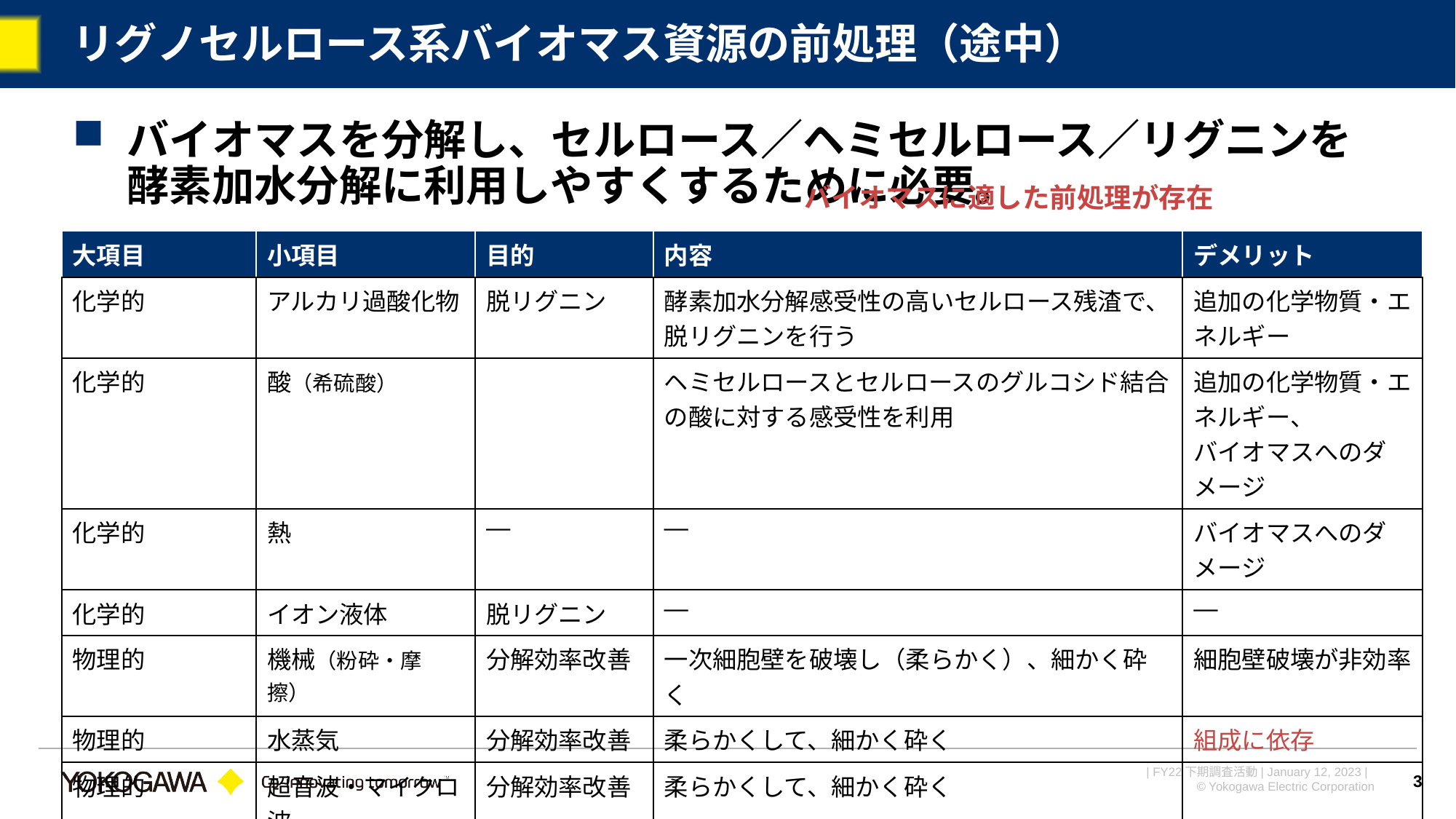

# リグノセルロース系バイオマス資源の前処理（途中）
バイオマスを分解し、セルロース／ヘミセルロース／リグニンを酵素加水分解に利用しやすくするために必要。
バイオマスに適した前処理が存在
| 大項目 | 小項目 | 目的 | 内容 | デメリット |
| --- | --- | --- | --- | --- |
| 化学的 | アルカリ過酸化物 | 脱リグニン | 酵素加水分解感受性の高いセルロース残渣で、脱リグニンを行う | 追加の化学物質・エネルギー |
| 化学的 | 酸（希硫酸） |  | ヘミセルロースとセルロースのグルコシド結合の酸に対する感受性を利用 | 追加の化学物質・エネルギー、 バイオマスへのダメージ |
| 化学的 | 熱 | ― | ― | バイオマスへのダメージ |
| 化学的 | イオン液体 | 脱リグニン | ― | ― |
| 物理的 | 機械（粉砕・摩擦） | 分解効率改善 | 一次細胞壁を破壊し（柔らかく）、細かく砕く | 細胞壁破壊が非効率 |
| 物理的 | 水蒸気 | 分解効率改善 | 柔らかくして、細かく砕く | 組成に依存 |
| 物理的 | 超音波・マイクロ波 | 分解効率改善 | 柔らかくして、細かく砕く |  |
| 物理的・化学的 | 混合・熱 | 時間短縮 | 成分を小さな分子に分解 | バイオマスへのダメージ |
| 生物的 | 微生物 | 時間短縮 | 基質分解性の細胞外酵素を生産する微生物を使用 |  |
3